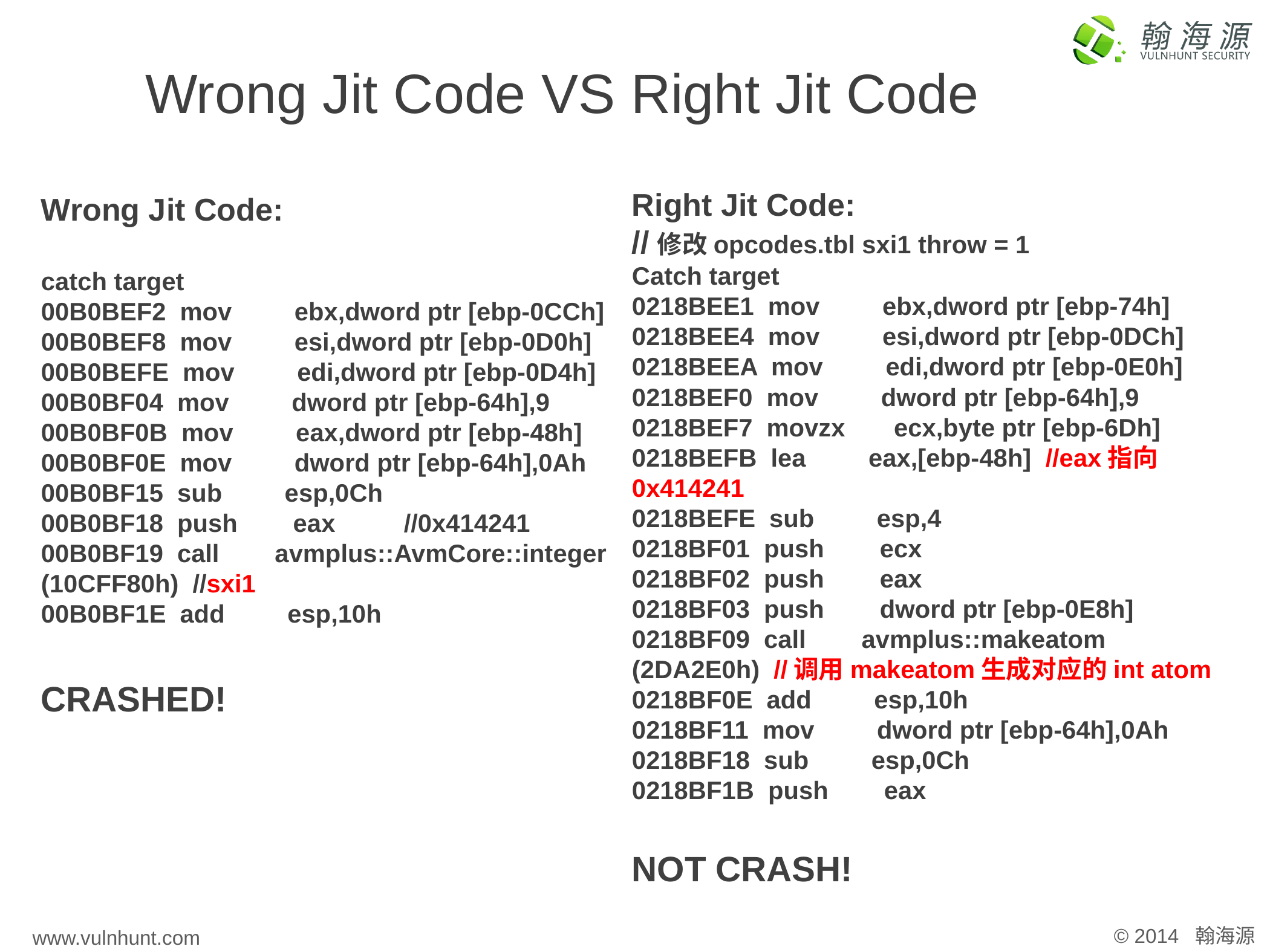

# Wrong Jit Code VS Right Jit Code
Right Jit Code:
//修改opcodes.tbl sxi1 throw = 1
Catch target
0218BEE1  mov         ebx,dword ptr [ebp-74h]
0218BEE4  mov         esi,dword ptr [ebp-0DCh]
0218BEEA  mov         edi,dword ptr [ebp-0E0h]
0218BEF0  mov         dword ptr [ebp-64h],9
0218BEF7  movzx       ecx,byte ptr [ebp-6Dh]
0218BEFB  lea         eax,[ebp-48h]  //eax指向0x414241
0218BEFE  sub         esp,4
0218BF01  push        ecx
0218BF02  push        eax
0218BF03  push        dword ptr [ebp-0E8h]
0218BF09  call        avmplus::makeatom (2DA2E0h)  //调用makeatom生成对应的int atom
0218BF0E  add         esp,10h
0218BF11  mov         dword ptr [ebp-64h],0Ah
0218BF18  sub         esp,0Ch
0218BF1B  push        eax

NOT CRASH!

Wrong Jit Code:

catch target
00B0BEF2  mov         ebx,dword ptr [ebp-0CCh]
00B0BEF8  mov         esi,dword ptr [ebp-0D0h]
00B0BEFE  mov         edi,dword ptr [ebp-0D4h]
00B0BF04  mov         dword ptr [ebp-64h],9
00B0BF0B  mov         eax,dword ptr [ebp-48h]
00B0BF0E  mov         dword ptr [ebp-64h],0Ah
00B0BF15  sub         esp,0Ch
00B0BF18  push        eax  	//0x414241
00B0BF19  call        avmplus::AvmCore::integer (10CFF80h)  //sxi1
00B0BF1E  add         esp,10h

CRASHED!